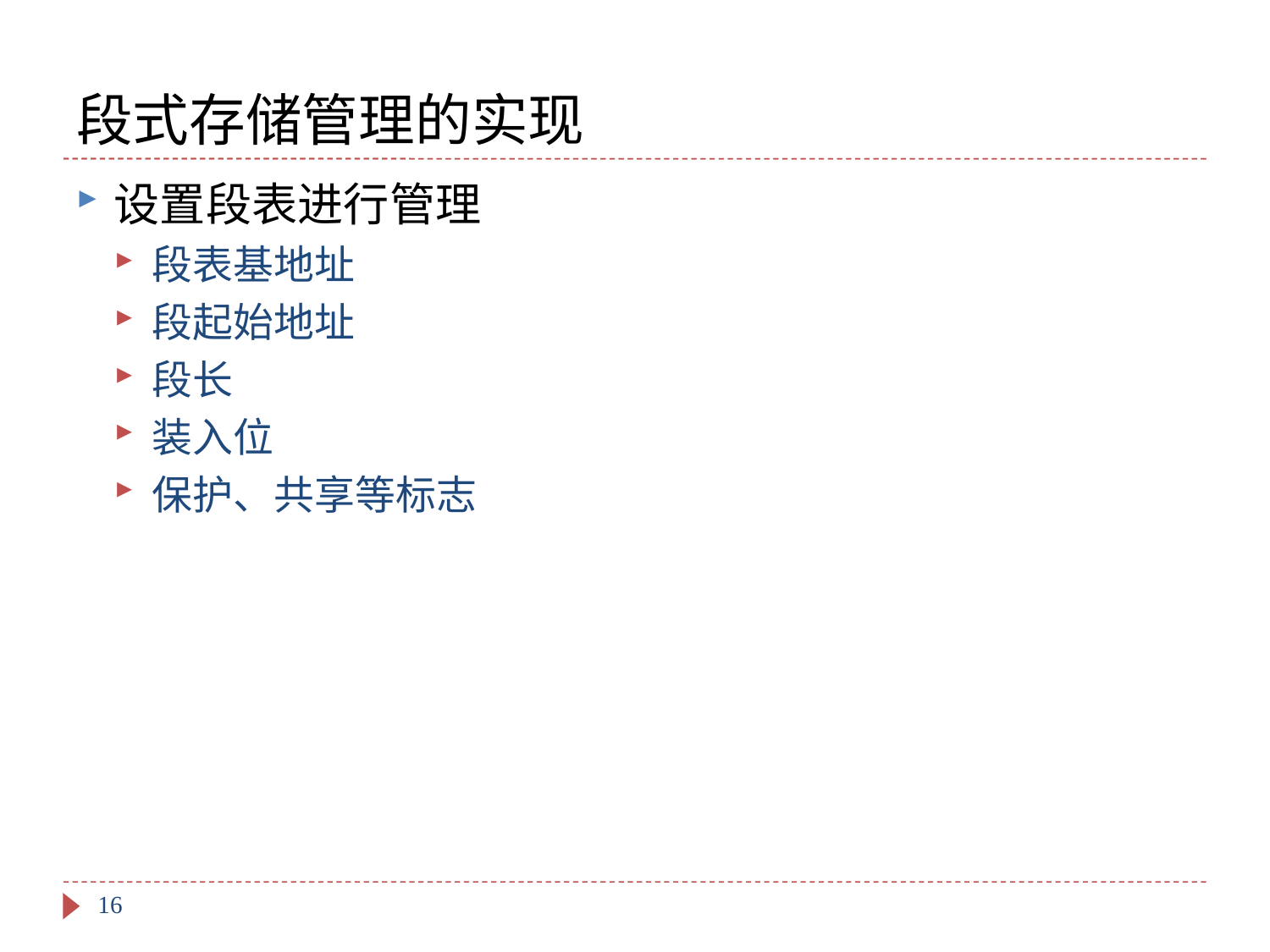

# 段式存储管理的实现
设置段表进行管理
段表基地址
段起始地址
段长
装入位
保护、共享等标志

16